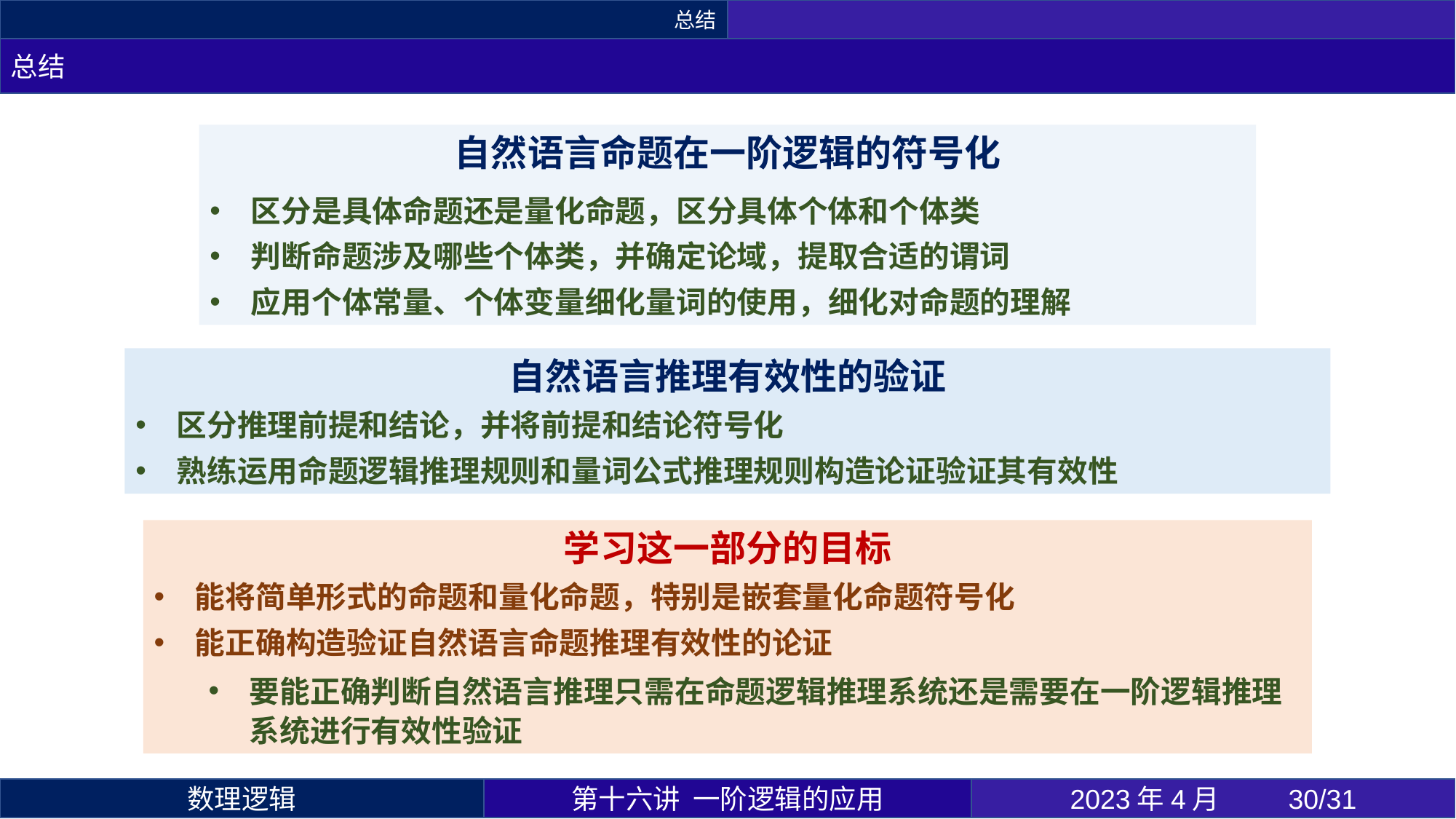

总结
总结
自然语言命题在一阶逻辑的符号化
区分是具体命题还是量化命题，区分具体个体和个体类
判断命题涉及哪些个体类，并确定论域，提取合适的谓词
应用个体常量、个体变量细化量词的使用，细化对命题的理解
自然语言推理有效性的验证
区分推理前提和结论，并将前提和结论符号化
熟练运用命题逻辑推理规则和量词公式推理规则构造论证验证其有效性
学习这一部分的目标
能将简单形式的命题和量化命题，特别是嵌套量化命题符号化
能正确构造验证自然语言命题推理有效性的论证
要能正确判断自然语言推理只需在命题逻辑推理系统还是需要在一阶逻辑推理系统进行有效性验证
第十六讲  一阶逻辑的应用
2023年4月 	30/31
数理逻辑